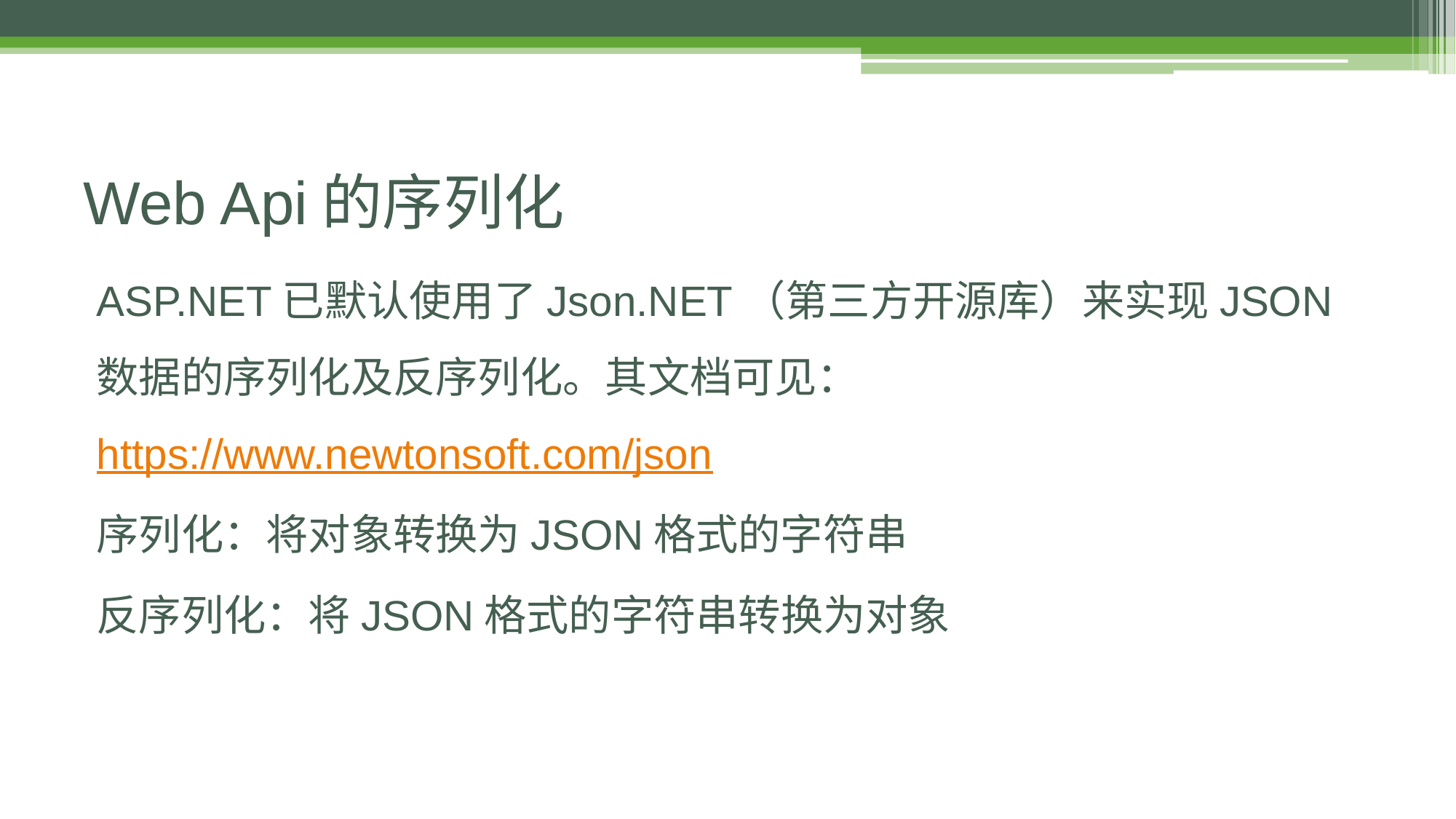

# Web Api的序列化
ASP.NET已默认使用了Json.NET（第三方开源库）来实现JSON数据的序列化及反序列化。其文档可见：https://www.newtonsoft.com/json
序列化：将对象转换为JSON格式的字符串
反序列化：将JSON格式的字符串转换为对象